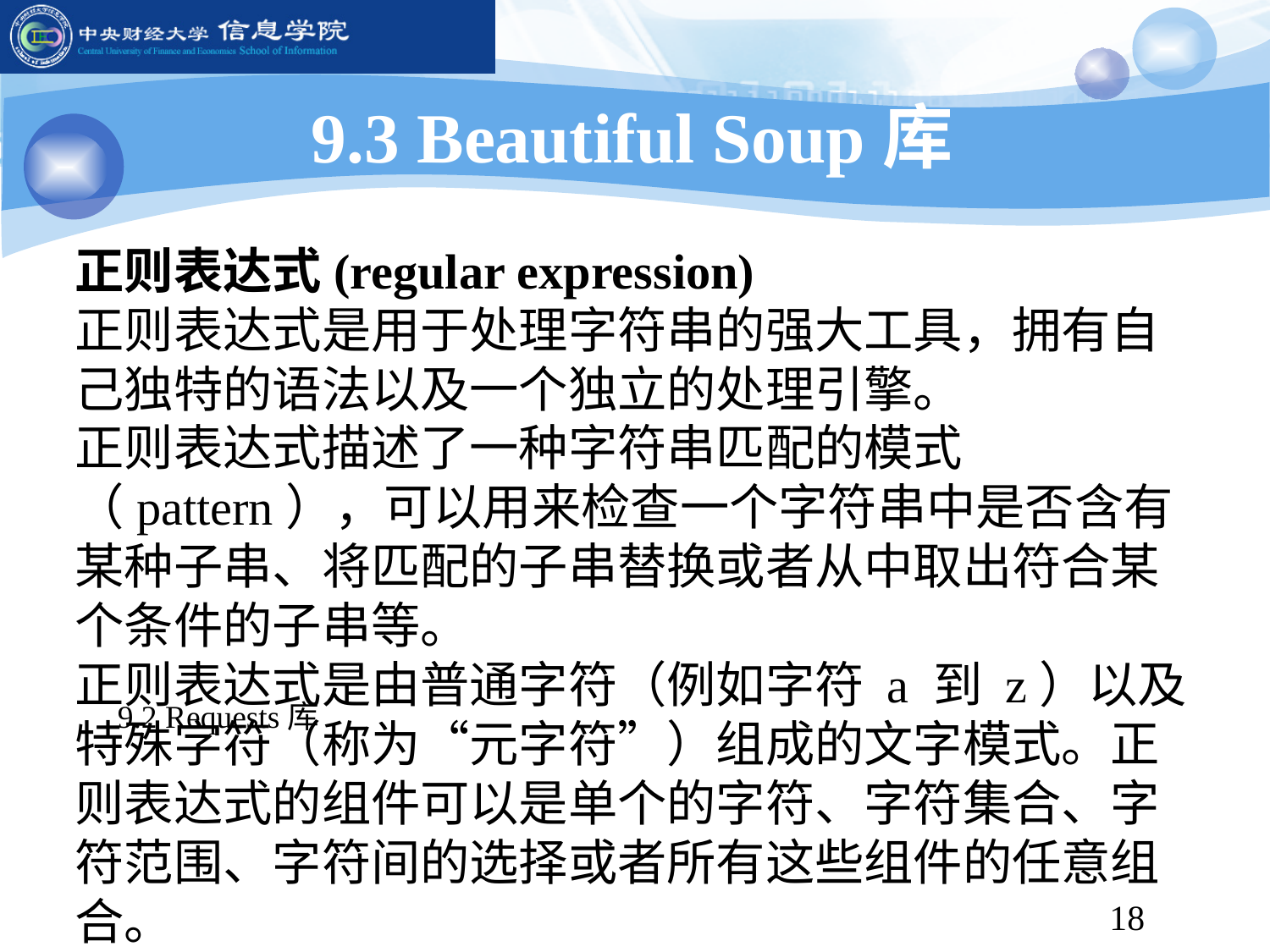

9.3 Beautiful Soup库
正则表达式(regular expression)
正则表达式是用于处理字符串的强大工具，拥有自己独特的语法以及一个独立的处理引擎。
正则表达式描述了一种字符串匹配的模式（pattern），可以用来检查一个字符串中是否含有某种子串、将匹配的子串替换或者从中取出符合某个条件的子串等。
正则表达式是由普通字符（例如字符 a 到 z）以及特殊字符（称为“元字符”）组成的文字模式。正则表达式的组件可以是单个的字符、字符集合、字符范围、字符间的选择或者所有这些组件的任意组合。
构造正则表达式的方法是用多种元字符与运算符将小的表达式结合在一起来创建更大的表达式。
9.2 Requests库